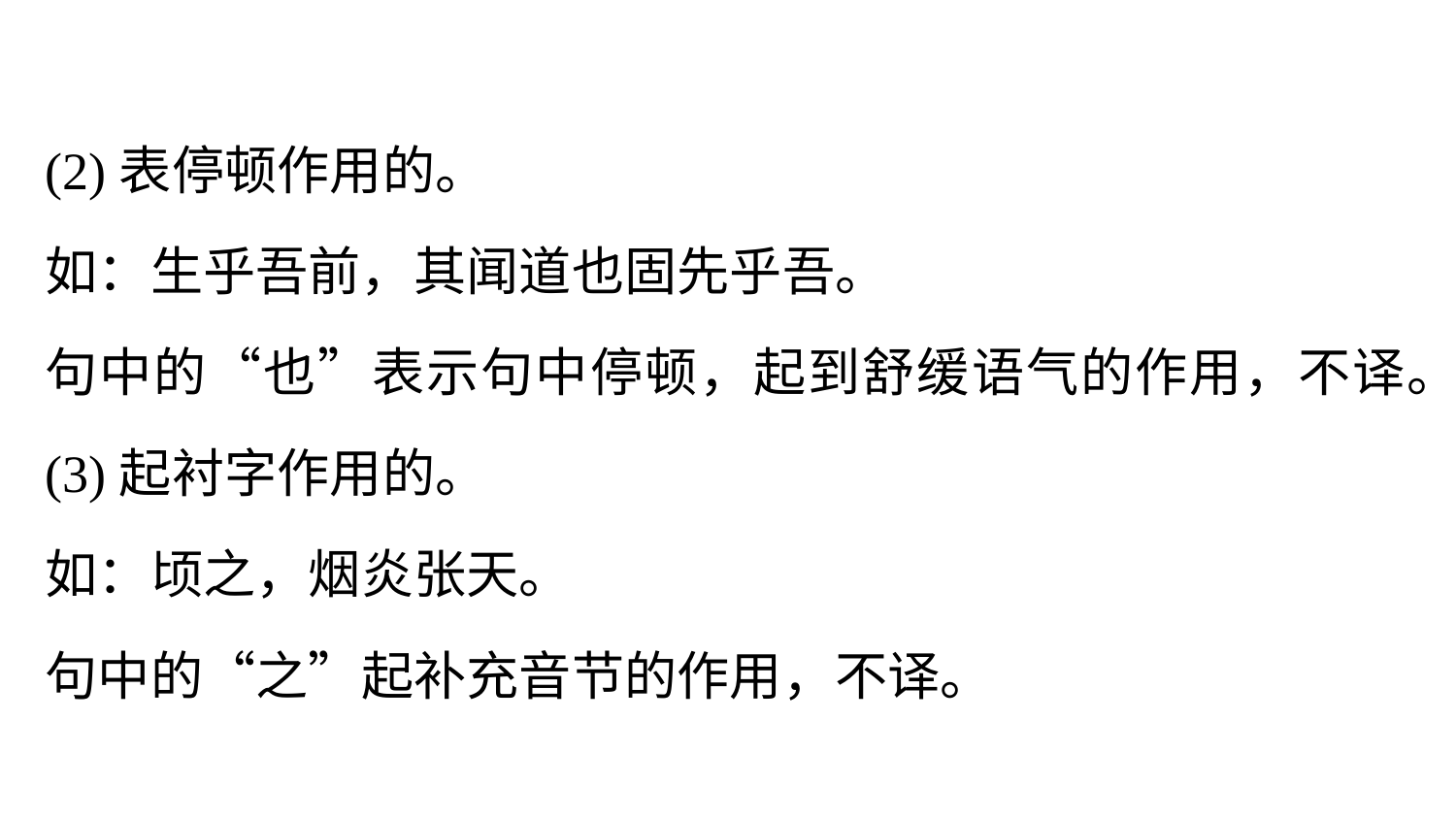

(2)表停顿作用的。
如：生乎吾前，其闻道也固先乎吾。
句中的“也”表示句中停顿，起到舒缓语气的作用，不译。
(3)起衬字作用的。
如：顷之，烟炎张天。
句中的“之”起补充音节的作用，不译。